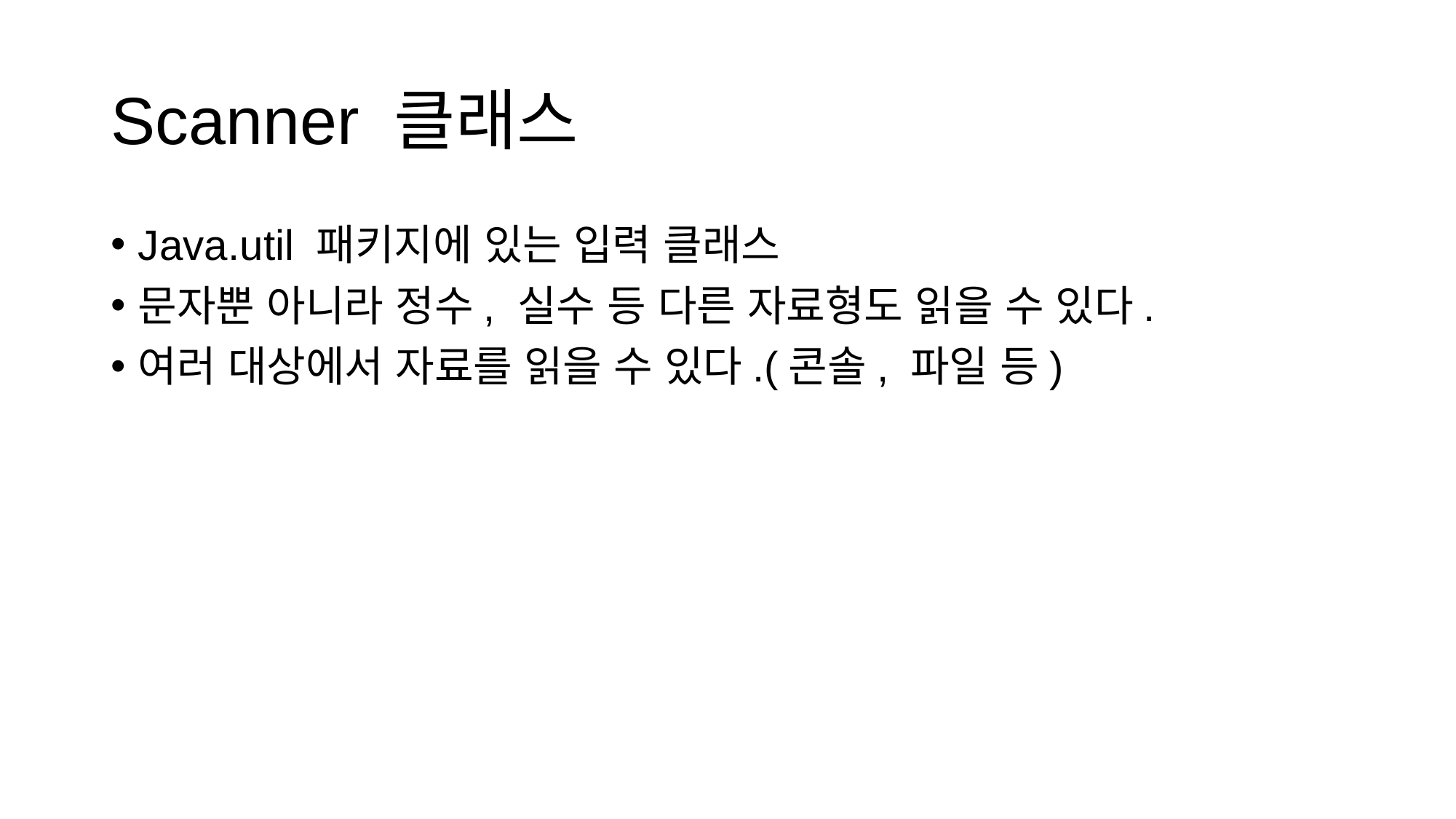

# Scanner 클래스
Java.util 패키지에 있는 입력 클래스
문자뿐 아니라 정수, 실수 등 다른 자료형도 읽을 수 있다.
여러 대상에서 자료를 읽을 수 있다.(콘솔, 파일 등)